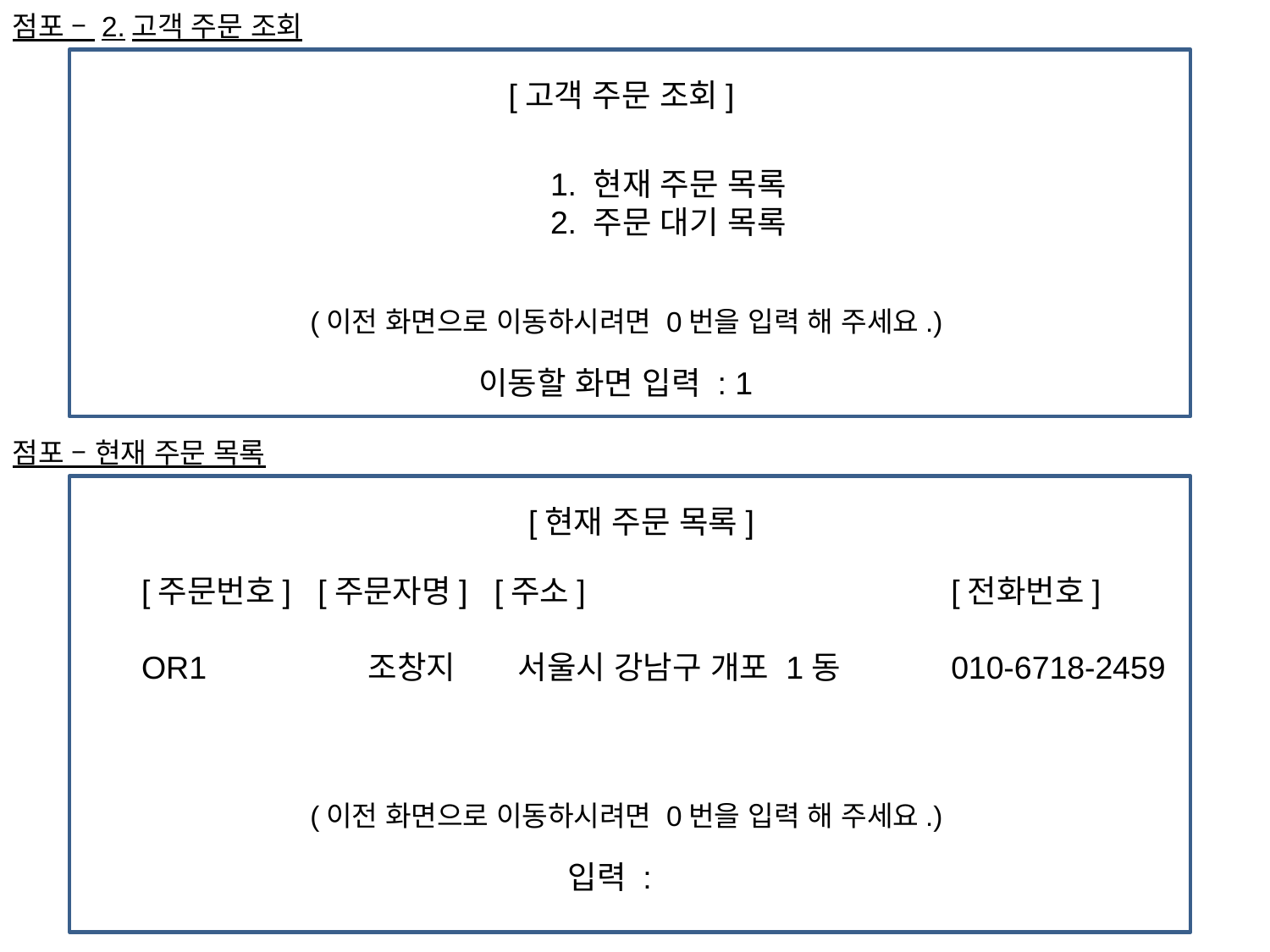

점포 – 2.고객 주문 조회

[고객 주문 조회]
				1. 현재 주문 목록
				2. 주문 대기 목록
(이전 화면으로 이동하시려면 0번을 입력 해 주세요.)
이동할 화면 입력 : 1
점포 – 현재 주문 목록

[현재 주문 목록]
[주문번호]   [주문자명]   [주소]			[전화번호]

OR1	     조창지       서울시 강남구 개포 1동	010-6718-2459
(이전 화면으로 이동하시려면 0번을 입력 해 주세요.)
입력 :